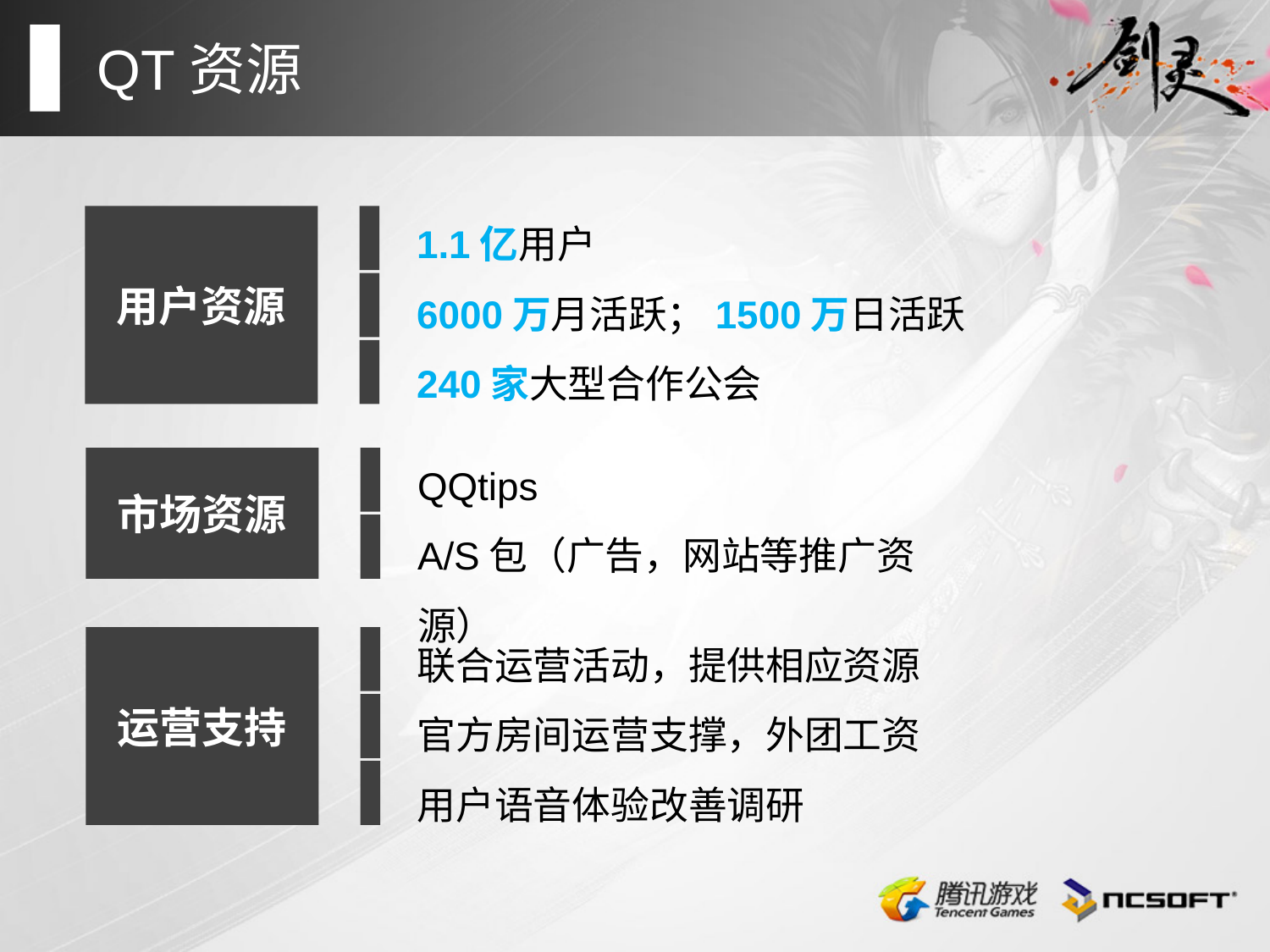

QT资源
1.1亿用户
6000万月活跃；1500万日活跃
240家大型合作公会
用户资源

QQtips
A/S包（广告，网站等推广资源）
市场资源

联合运营活动，提供相应资源
官方房间运营支撑，外团工资
用户语音体验改善调研
运营支持